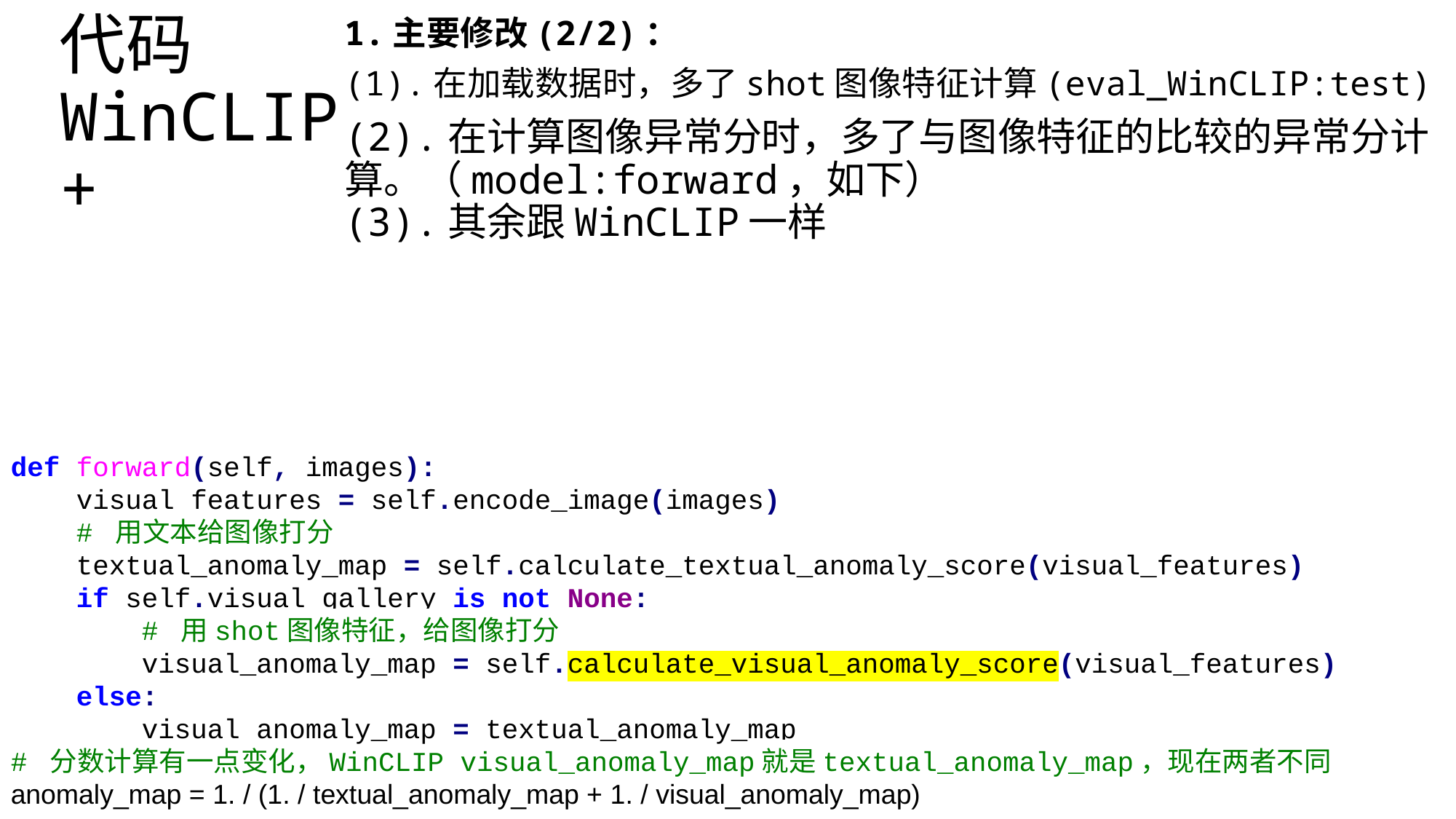

1.主要修改(2/2)：
(1).在加载数据时，多了shot图像特征计算(eval_WinCLIP:test)
(2).在计算图像异常分时，多了与图像特征的比较的异常分计算。（model:forward，如下）
(3).其余跟WinCLIP一样
# 代码 WinCLIP+
def forward(self, images):
    visual_features = self.encode_image(images)
    # 用文本给图像打分
    textual_anomaly_map = self.calculate_textual_anomaly_score(visual_features)
    if self.visual_gallery is not None:
        # 用shot图像特征，给图像打分
        visual_anomaly_map = self.calculate_visual_anomaly_score(visual_features)
    else:
        visual_anomaly_map = textual_anomaly_map
# 分数计算有一点变化，WinCLIP visual_anomaly_map就是textual_anomaly_map，现在两者不同
anomaly_map = 1. / (1. / textual_anomaly_map + 1. / visual_anomaly_map)